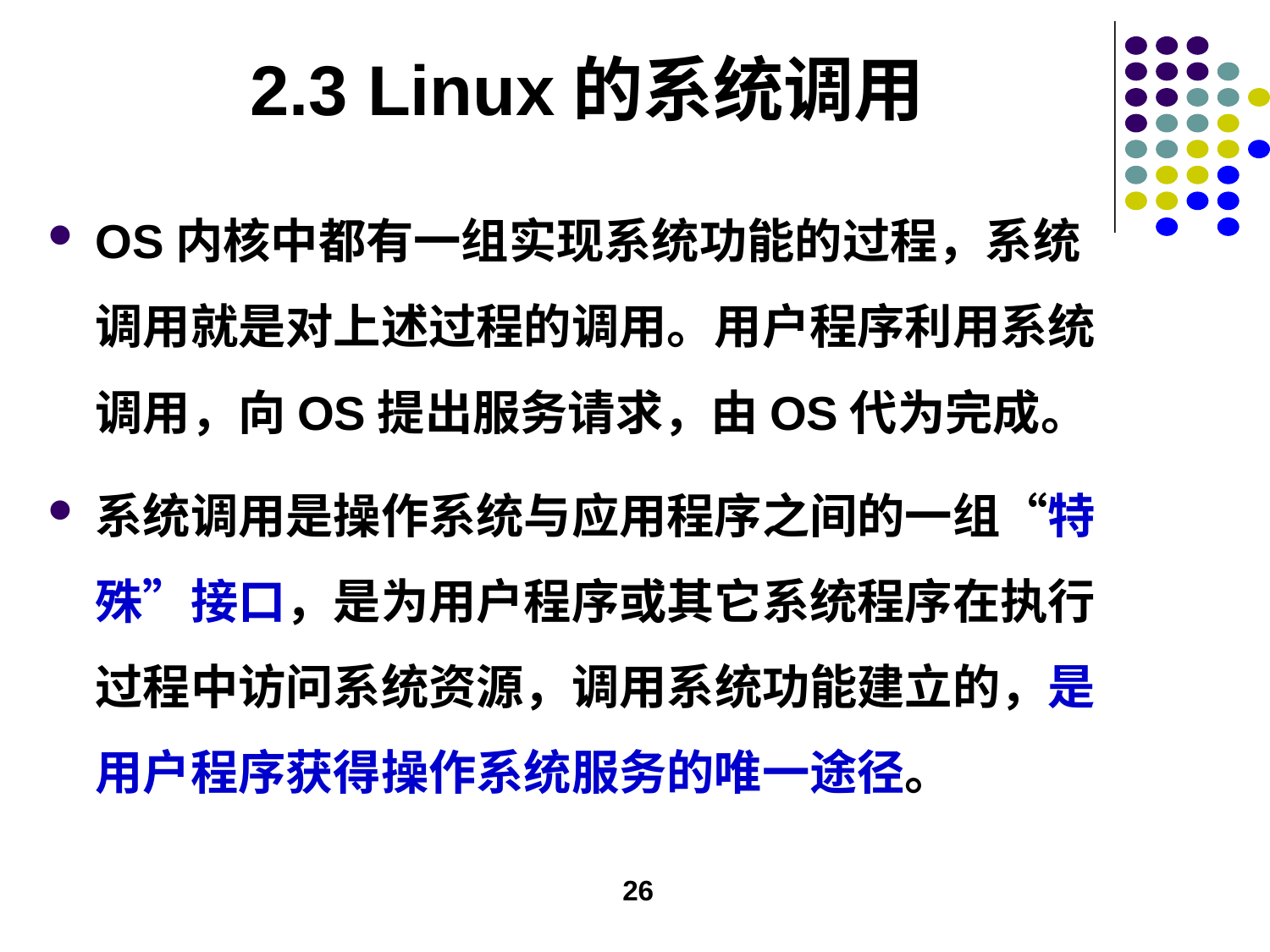

# 2.3 Linux的系统调用
OS内核中都有一组实现系统功能的过程，系统调用就是对上述过程的调用。用户程序利用系统调用，向OS提出服务请求，由OS代为完成。
系统调用是操作系统与应用程序之间的一组“特殊”接口，是为用户程序或其它系统程序在执行过程中访问系统资源，调用系统功能建立的，是用户程序获得操作系统服务的唯一途径。
26